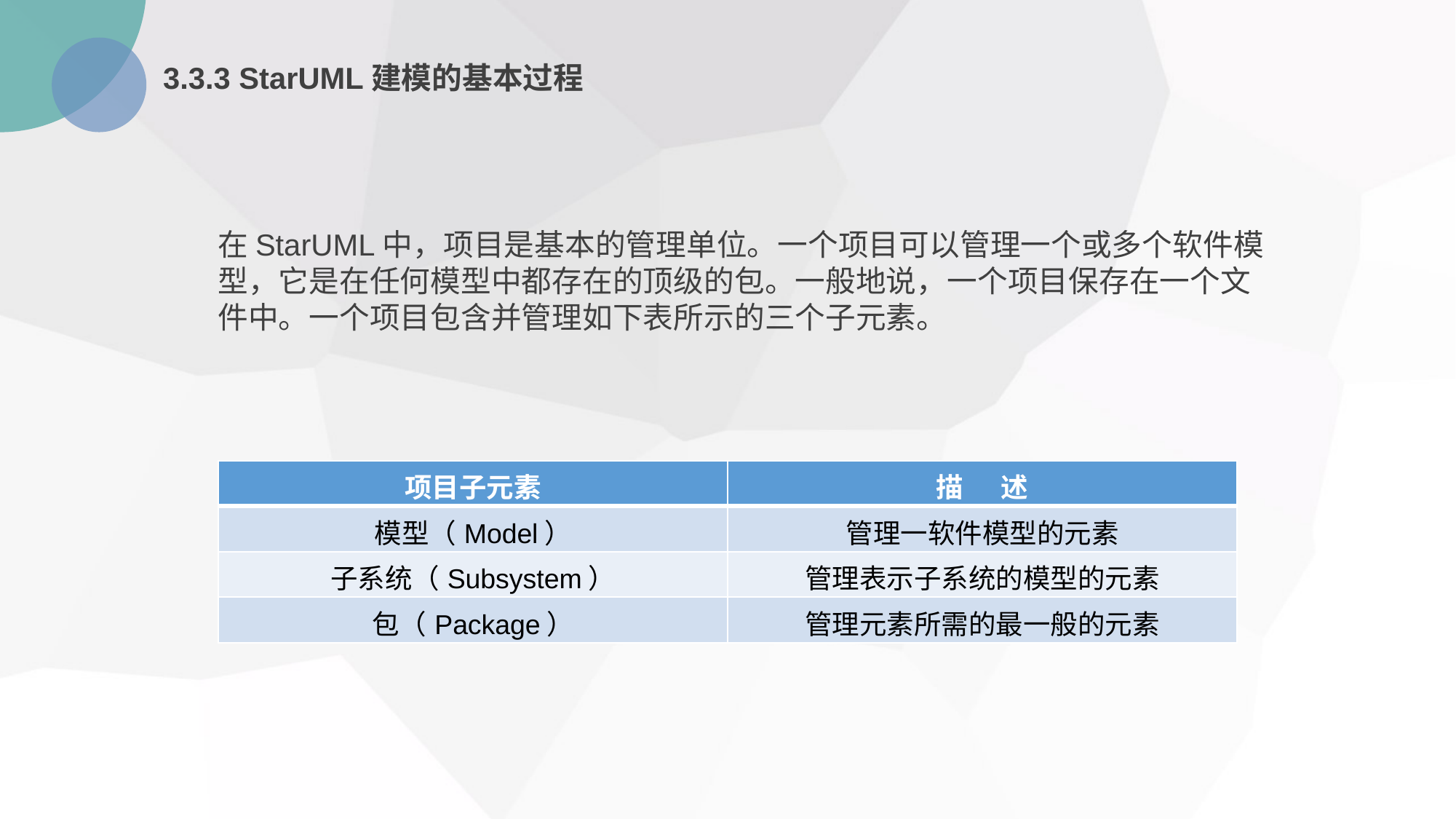

3.3.3 StarUML建模的基本过程
在StarUML中，项目是基本的管理单位。一个项目可以管理一个或多个软件模型，它是在任何模型中都存在的顶级的包。一般地说，一个项目保存在一个文件中。一个项目包含并管理如下表所示的三个子元素。
| 项目子元素 | 描 述 |
| --- | --- |
| 模型（Model） | 管理一软件模型的元素 |
| 子系统（Subsystem） | 管理表示子系统的模型的元素 |
| 包（Package） | 管理元素所需的最一般的元素 |